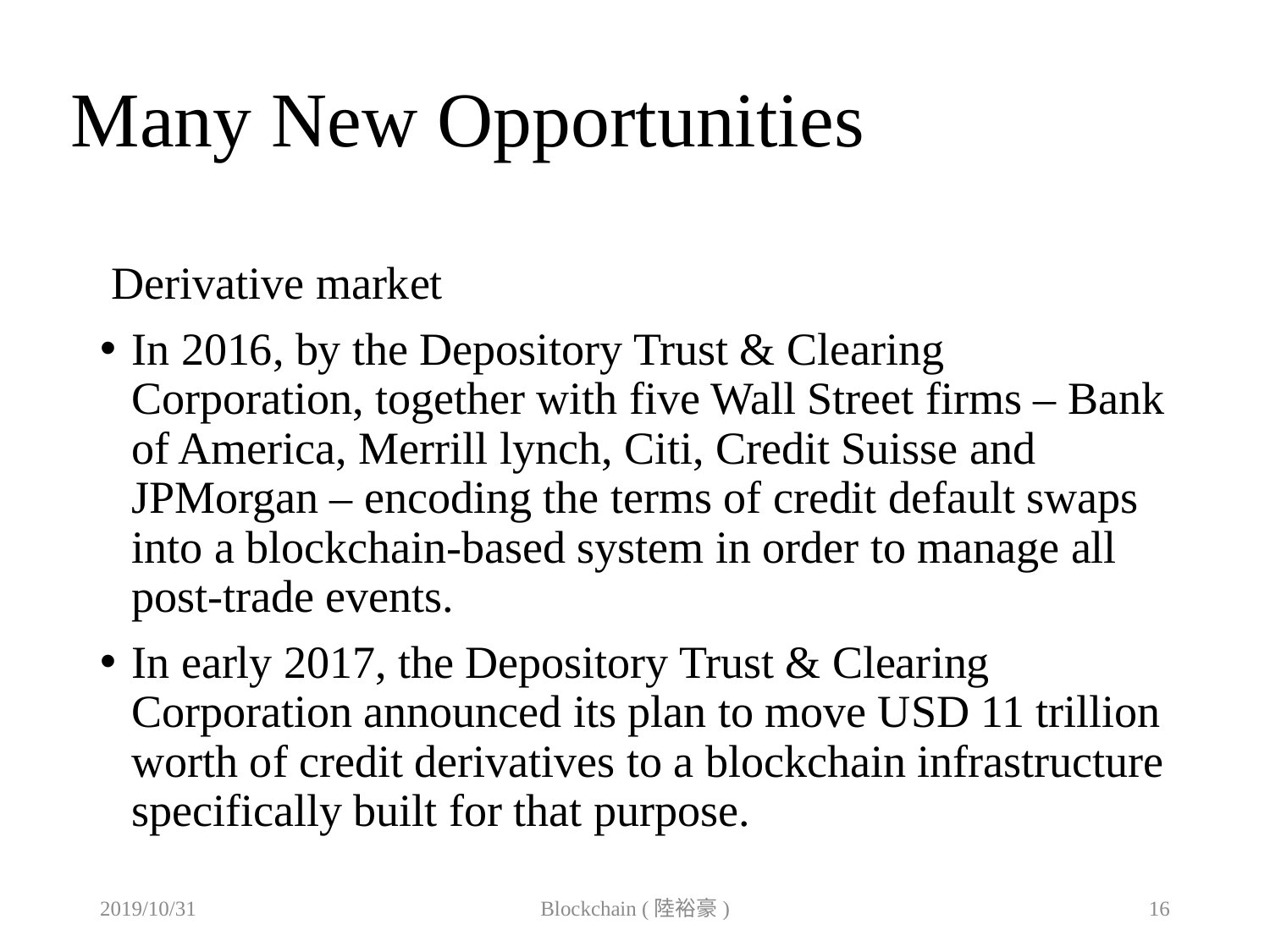

# Many New Opportunities
 Derivative market
In 2016, by the Depository Trust & Clearing Corporation, together with five Wall Street firms – Bank of America, Merrill lynch, Citi, Credit Suisse and JPMorgan – encoding the terms of credit default swaps into a blockchain-based system in order to manage all post-trade events.
In early 2017, the Depository Trust & Clearing Corporation announced its plan to move USD 11 trillion worth of credit derivatives to a blockchain infrastructure specifically built for that purpose.
2019/10/31
Blockchain (陸裕豪)
16